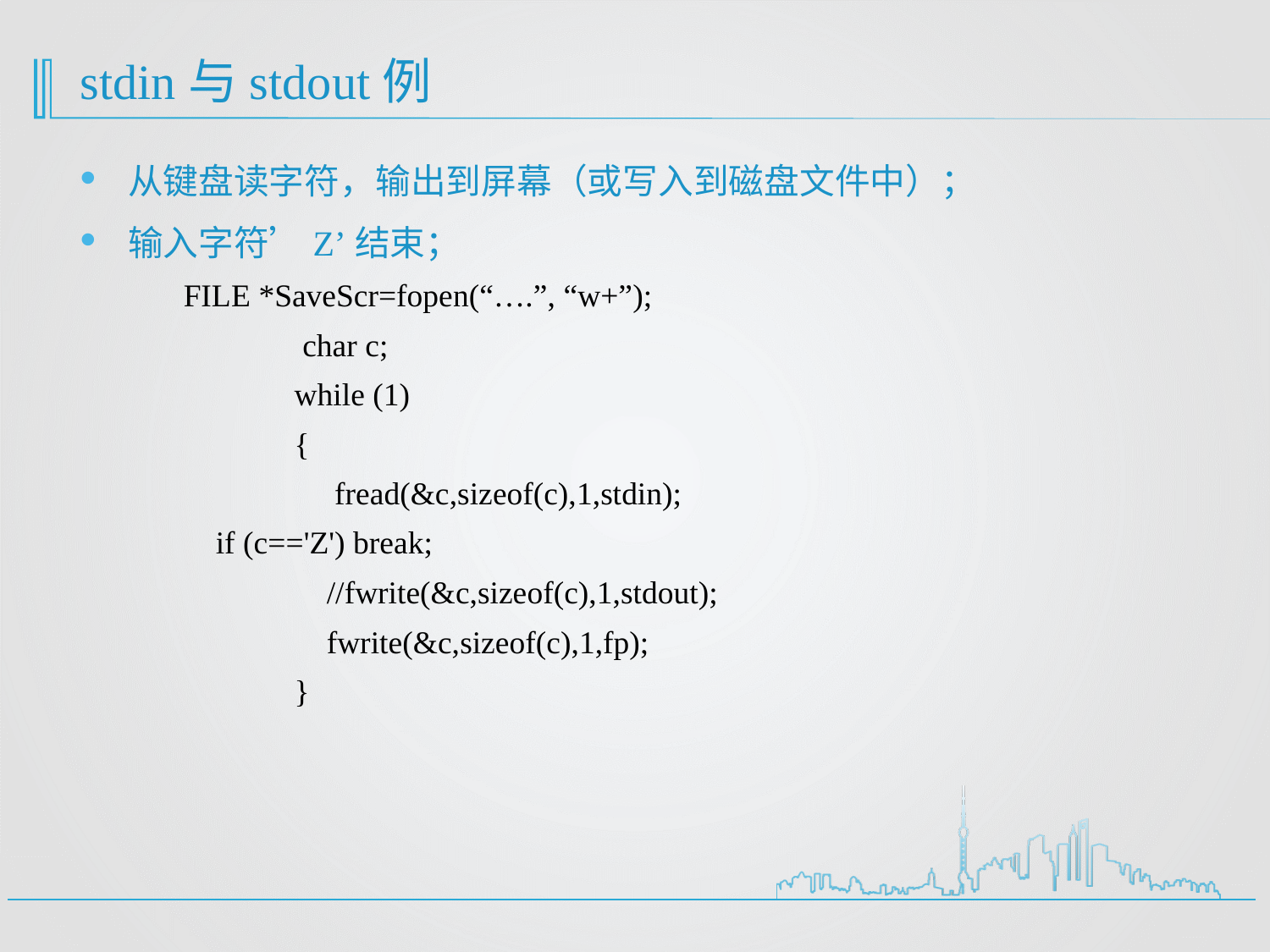

# stdin与stdout例
从键盘读字符，输出到屏幕（或写入到磁盘文件中）；
输入字符’Z’结束；
  FILE *SaveScr=fopen(“….”, “w+”);
	 char c;
	while (1)
	{
	     fread(&c,sizeof(c),1,stdin);
      if (c=='Z') break;
	    //fwrite(&c,sizeof(c),1,stdout);
	    fwrite(&c,sizeof(c),1,fp);
	}